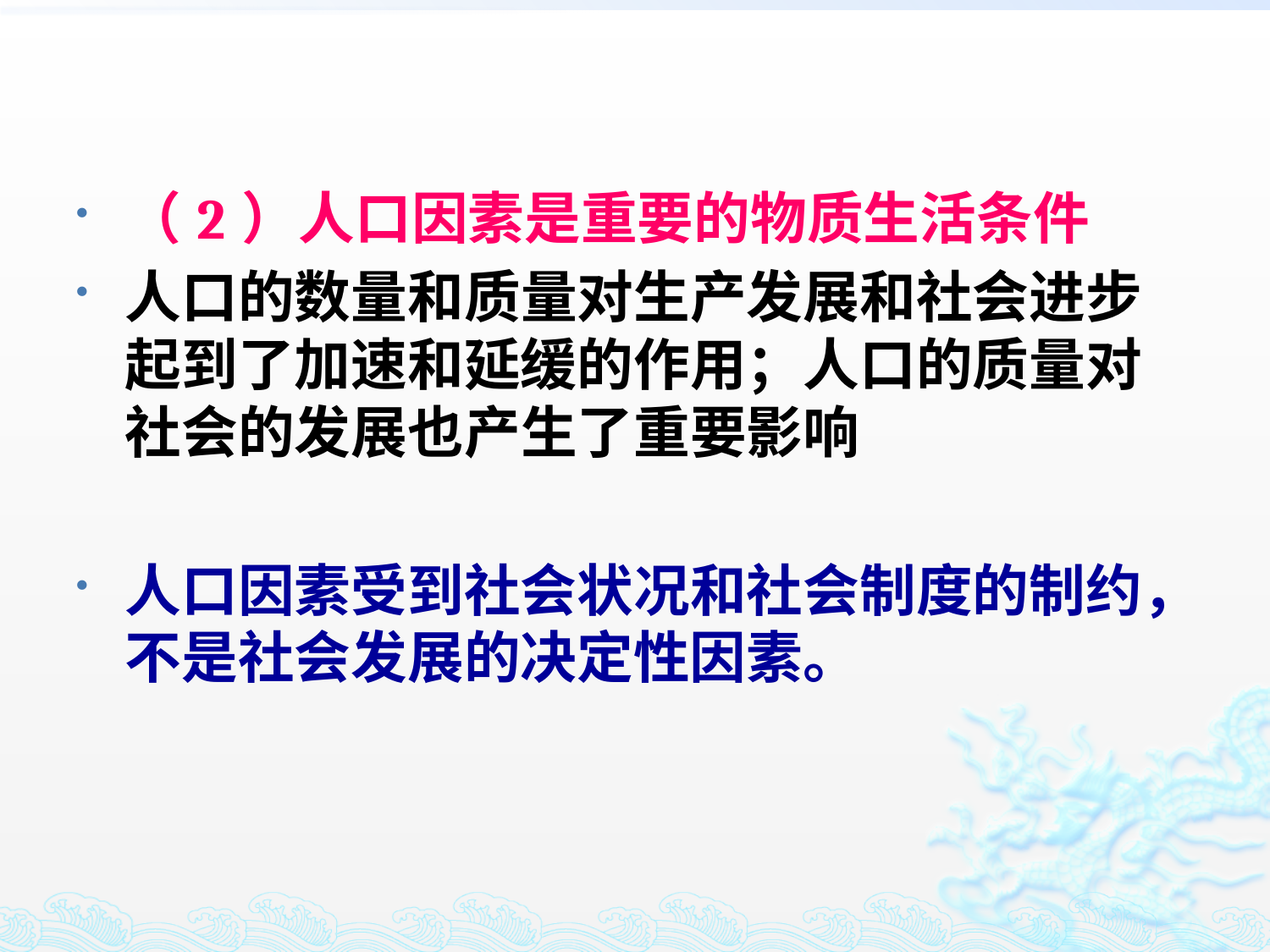

（2）人口因素是重要的物质生活条件
人口的数量和质量对生产发展和社会进步起到了加速和延缓的作用；人口的质量对社会的发展也产生了重要影响

人口因素受到社会状况和社会制度的制约，不是社会发展的决定性因素。